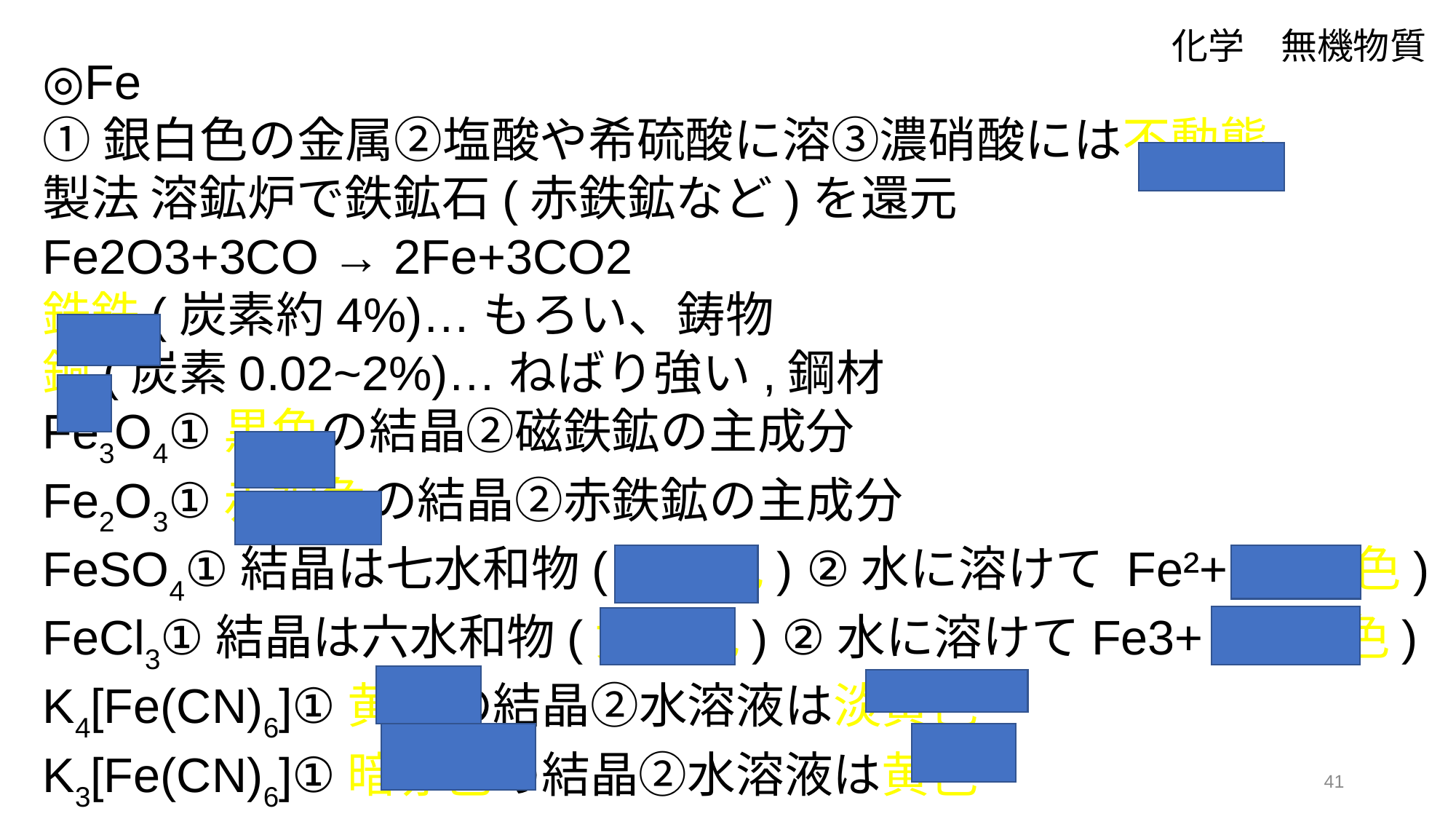

化学　無機物質
◎Fe
①銀白色の金属②塩酸や希硫酸に溶③濃硝酸には不動態
製法 溶鉱炉で鉄鉱石(赤鉄鉱など)を還元
Fe2O3+3CO → 2Fe+3CO2
銑鉄(炭素約4%)…もろい、鋳物
銅(炭素0.02~2%)…ねばり強い,鋼材
Fe3O4①黒色の結晶②磁鉄鉱の主成分
Fe2O3①赤褐色の結晶②赤鉄鉱の主成分
FeSO4①結晶は七水和物(淡緑色) ②水に溶けて Fe²+(淡緑色)
FeCl3①結晶は六水和物(黄褐色) ②水に溶けてFe3+ (黄褐色)
K4[Fe(CN)6]①黄色の結晶②水溶液は淡黄色
K3[Fe(CN)6]①暗赤色の結晶②水溶液は黄色

41